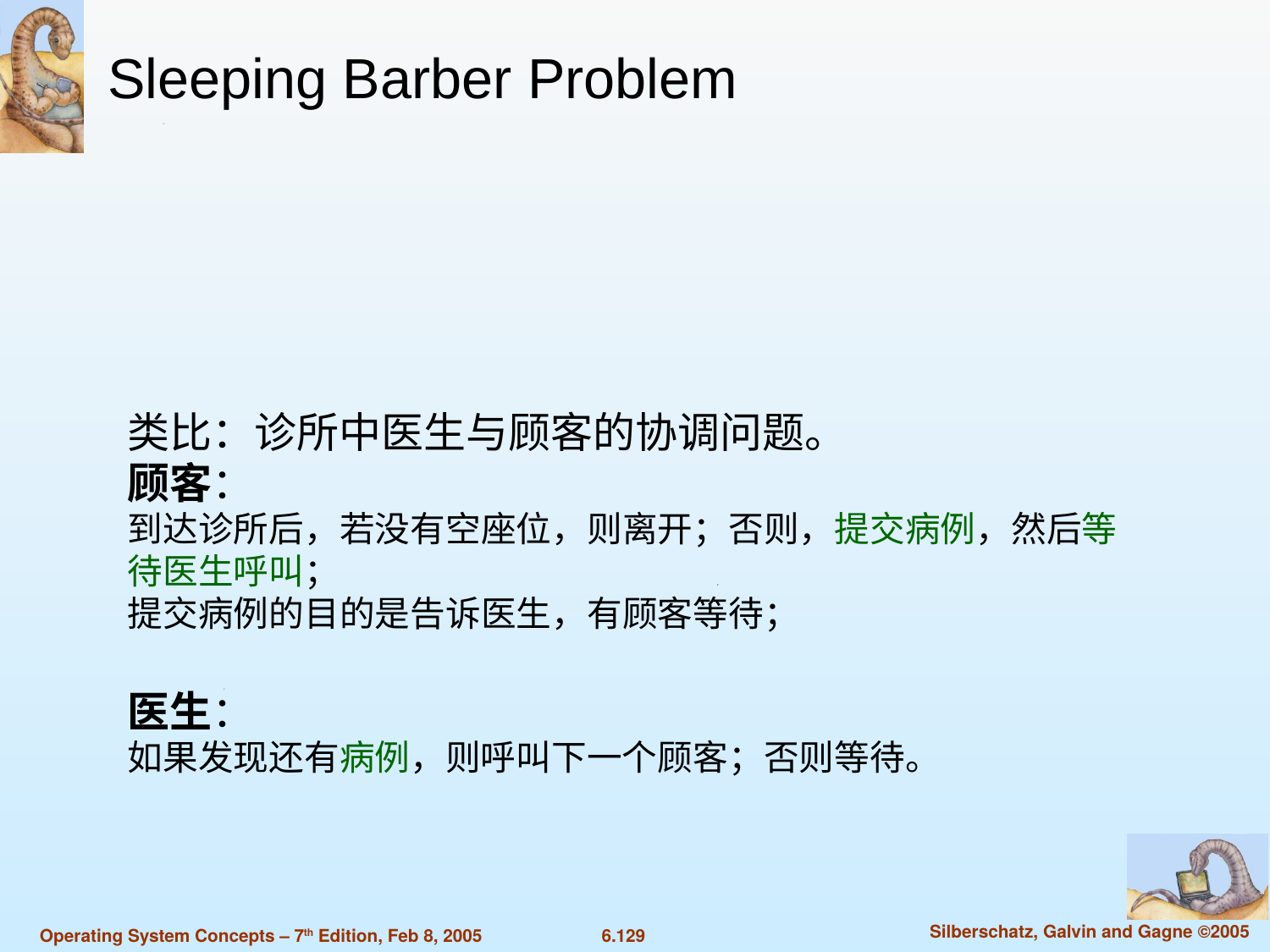

Sleeping Barber Problem
类比：诊所中医生与顾客的协调问题。
顾客：
到达诊所后，若没有空座位，则离开；否则，提交病例，然后等待医生呼叫；
提交病例的目的是告诉医生，有顾客等待；

医生：
如果发现还有病例，则呼叫下一个顾客；否则等待。